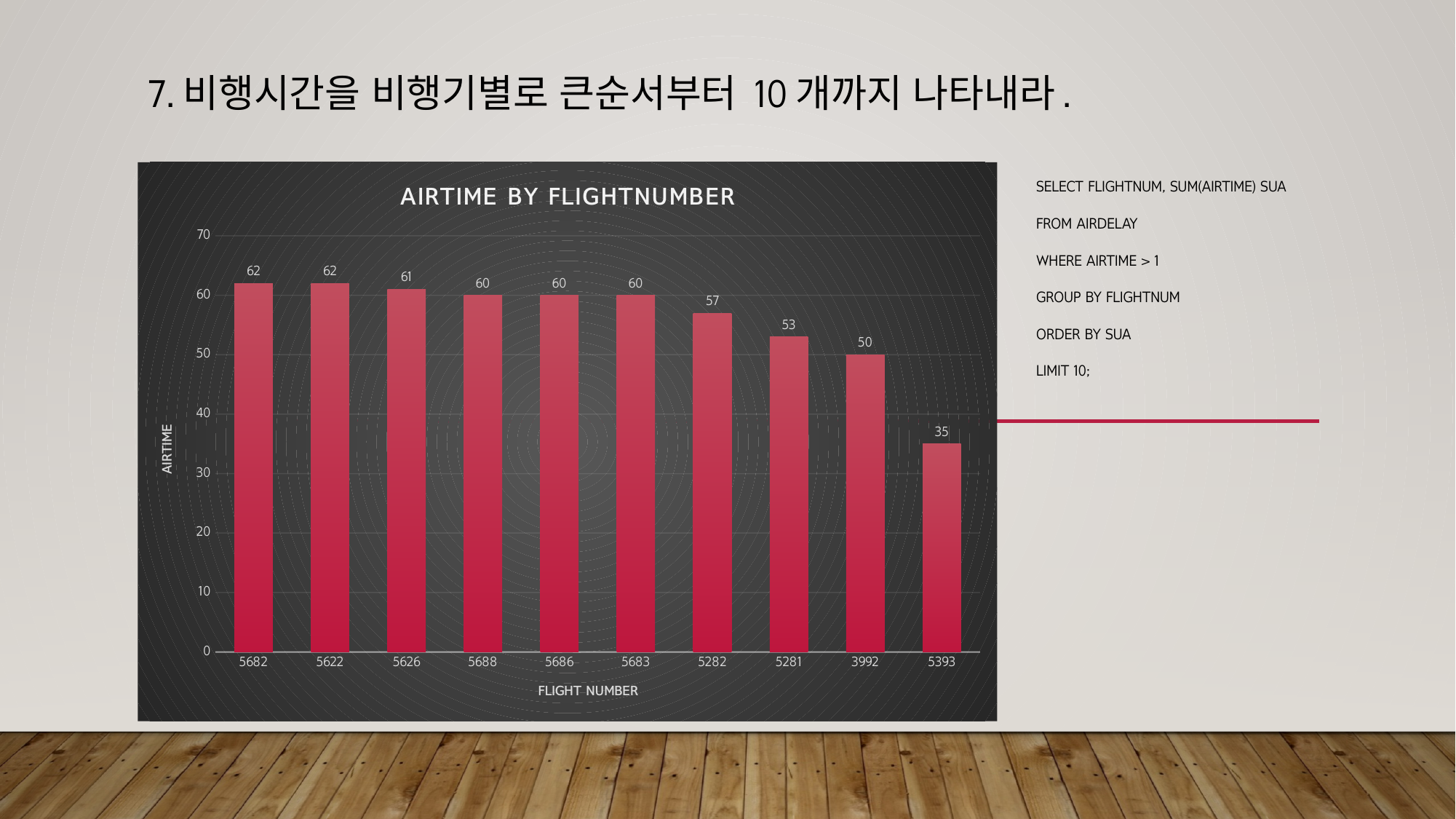

# 7.비행시간을 비행기별로 큰순서부터 10개까지 나타내라.

### Chart: AIRTIME BY FLIGHTNUMBER

| Category | 요약 |
|---|---|
| 5682 | 62.0 |
| 5622 | 62.0 |
| 5626 | 61.0 |
| 5688 | 60.0 |
| 5686 | 60.0 |
| 5683 | 60.0 |
| 5282 | 57.0 |
| 5281 | 53.0 |
| 3992 | 50.0 |
| 5393 | 35.0 |
select flightnum, sum(airtime) sua
from airdelay
where airtime > 1
group by flightnum
order by sua
limit 10;